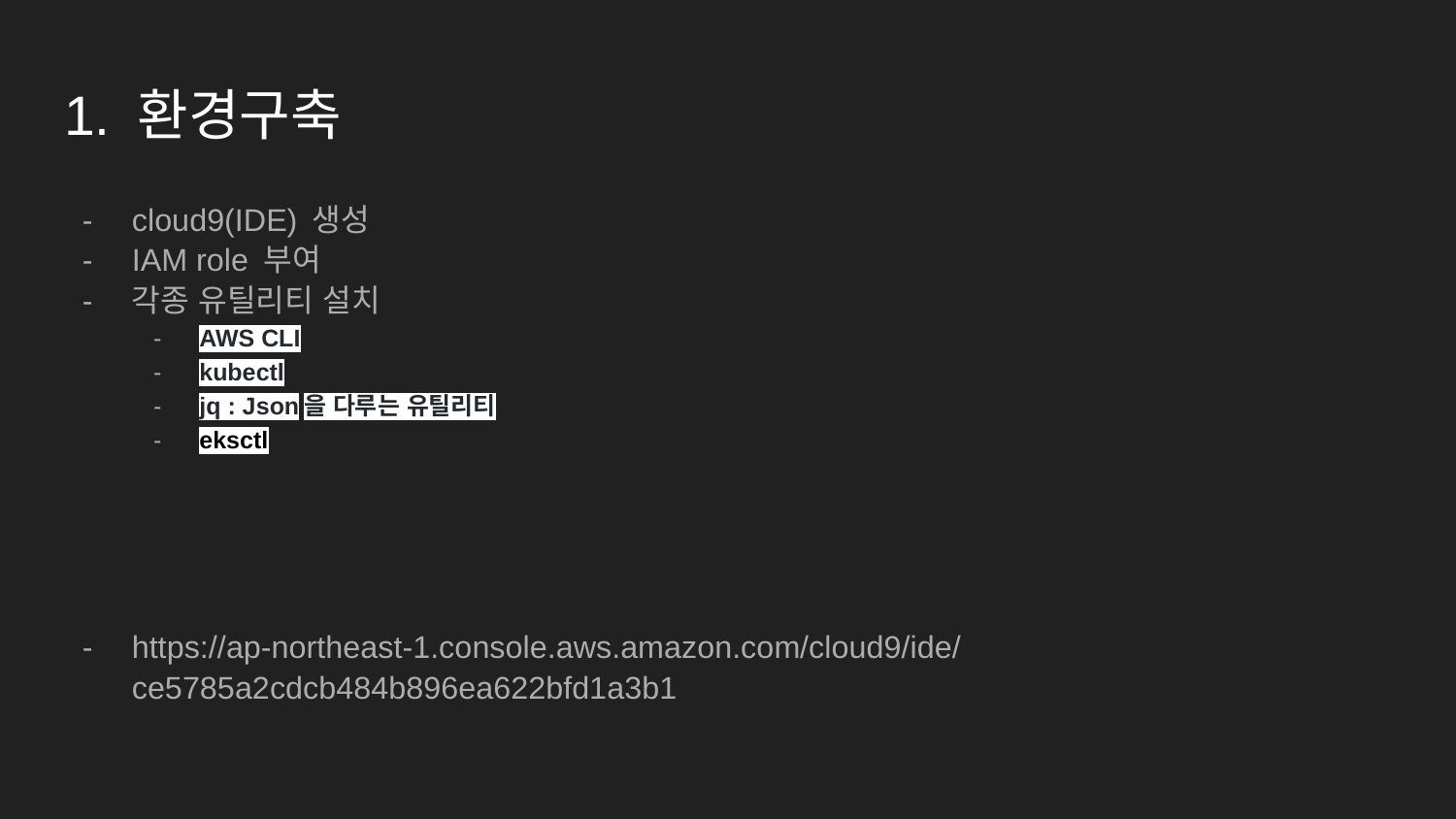

# 1. 환경구축
cloud9(IDE) 생성
IAM role 부여
각종 유틸리티 설치
AWS CLI
kubectl
jq : Json을 다루는 유틸리티
eksctl

https://ap-northeast-1.console.aws.amazon.com/cloud9/ide/ce5785a2cdcb484b896ea622bfd1a3b1